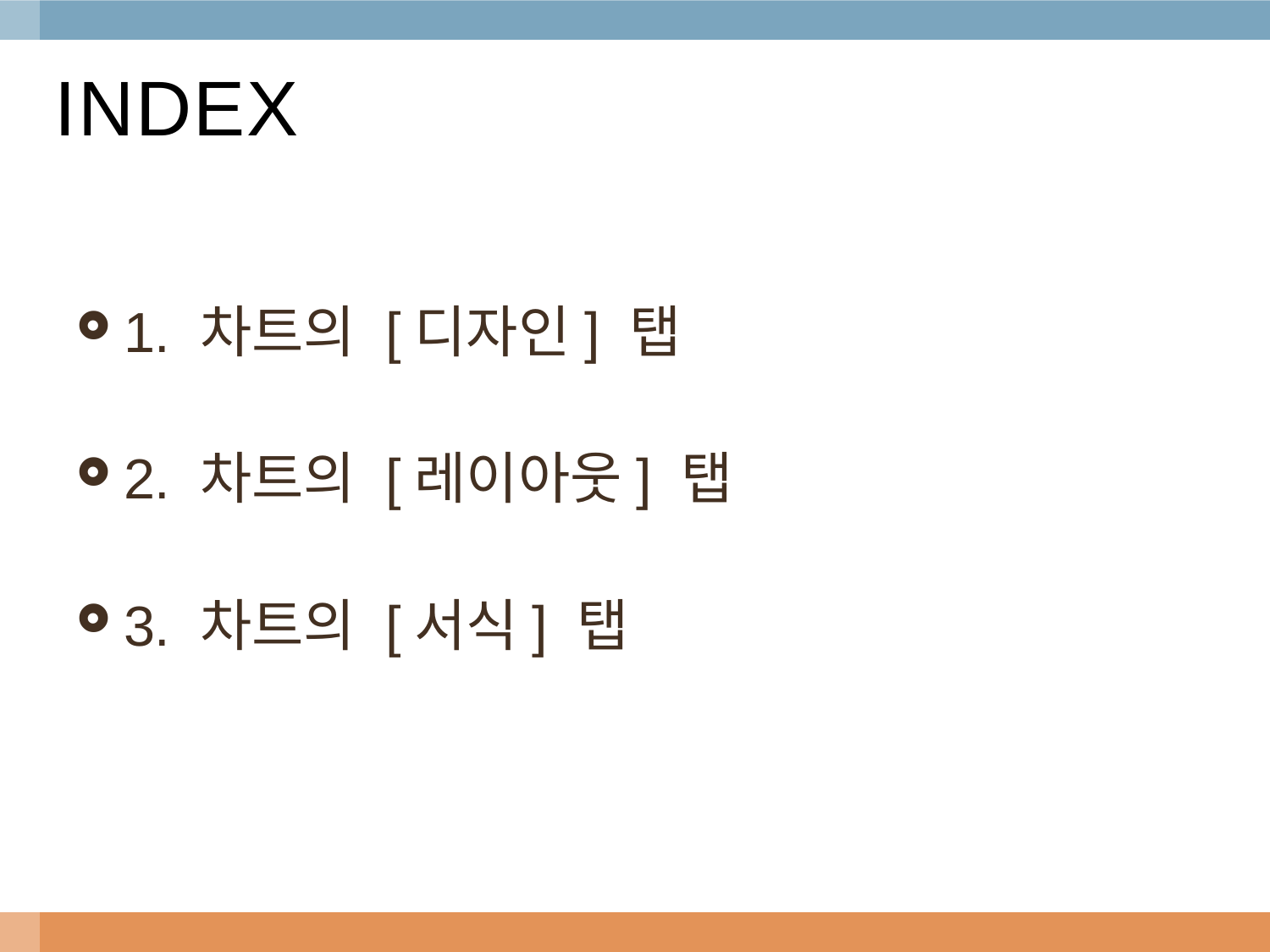

# INDEX
1. 차트의 [디자인] 탭
2. 차트의 [레이아웃] 탭
3. 차트의 [서식] 탭